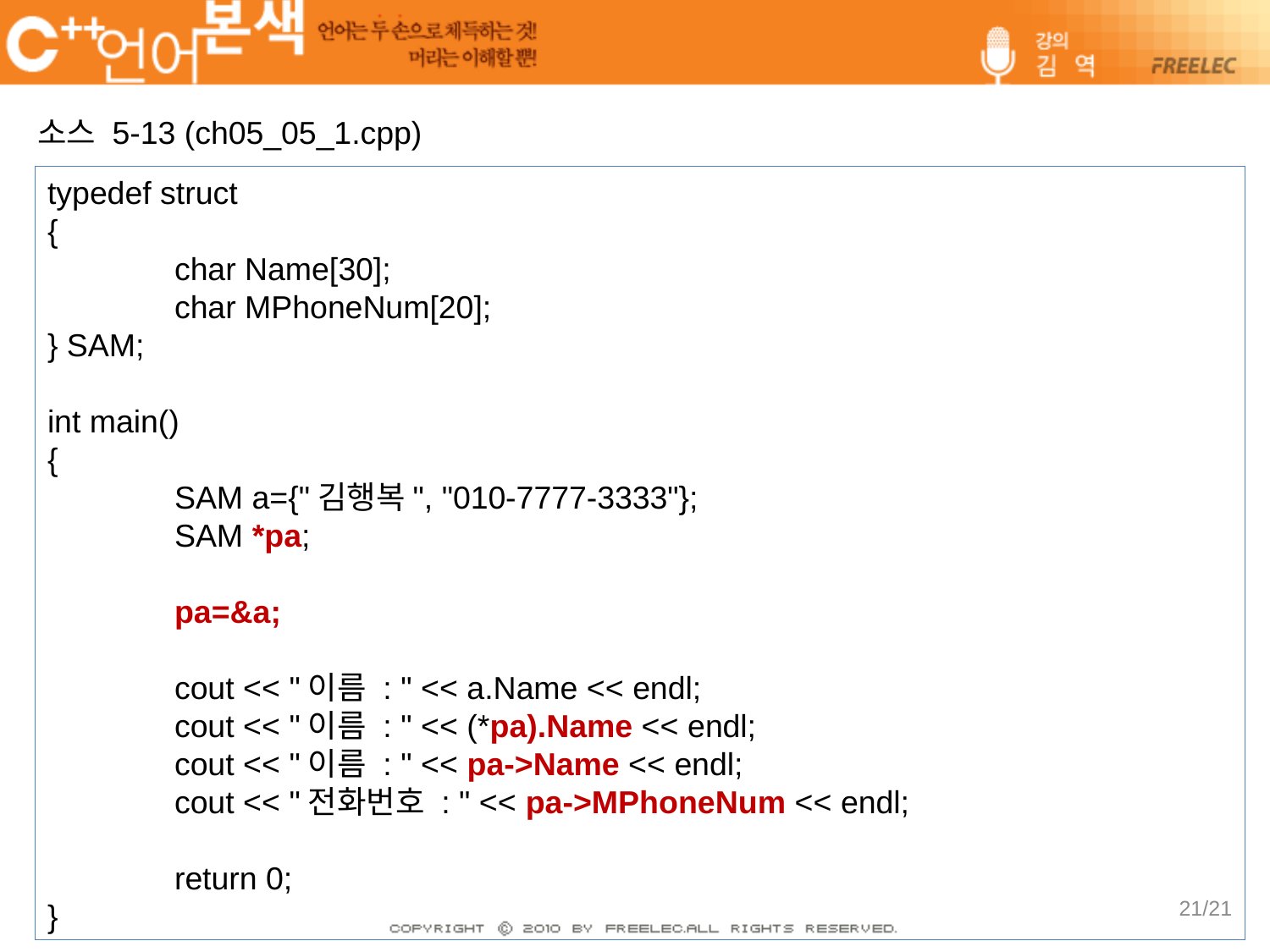

소스 5-13 (ch05_05_1.cpp)
typedef struct
{
	char Name[30];
	char MPhoneNum[20];
} SAM;

int main()
{
	SAM a={"김행복", "010-7777-3333"};
	SAM *pa;

	pa=&a;

	cout << "이름 : " << a.Name << endl;
	cout << "이름 : " << (*pa).Name << endl;
	cout << "이름 : " << pa->Name << endl;
	cout << "전화번호 : " << pa->MPhoneNum << endl;

	return 0;
}
21/21